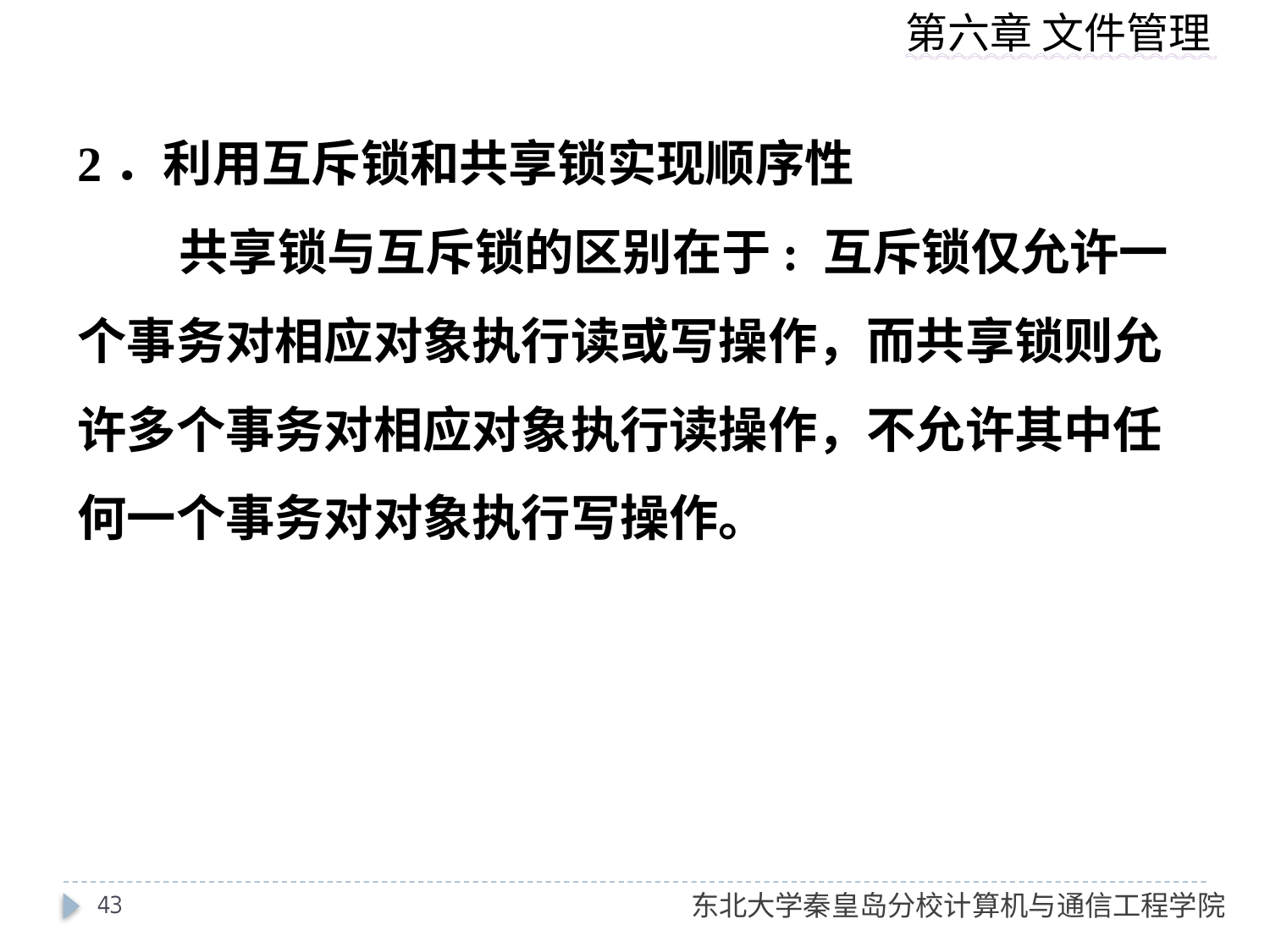

2．利用互斥锁和共享锁实现顺序性
        共享锁与互斥锁的区别在于: 互斥锁仅允许一个事务对相应对象执行读或写操作，而共享锁则允许多个事务对相应对象执行读操作，不允许其中任何一个事务对对象执行写操作。

43